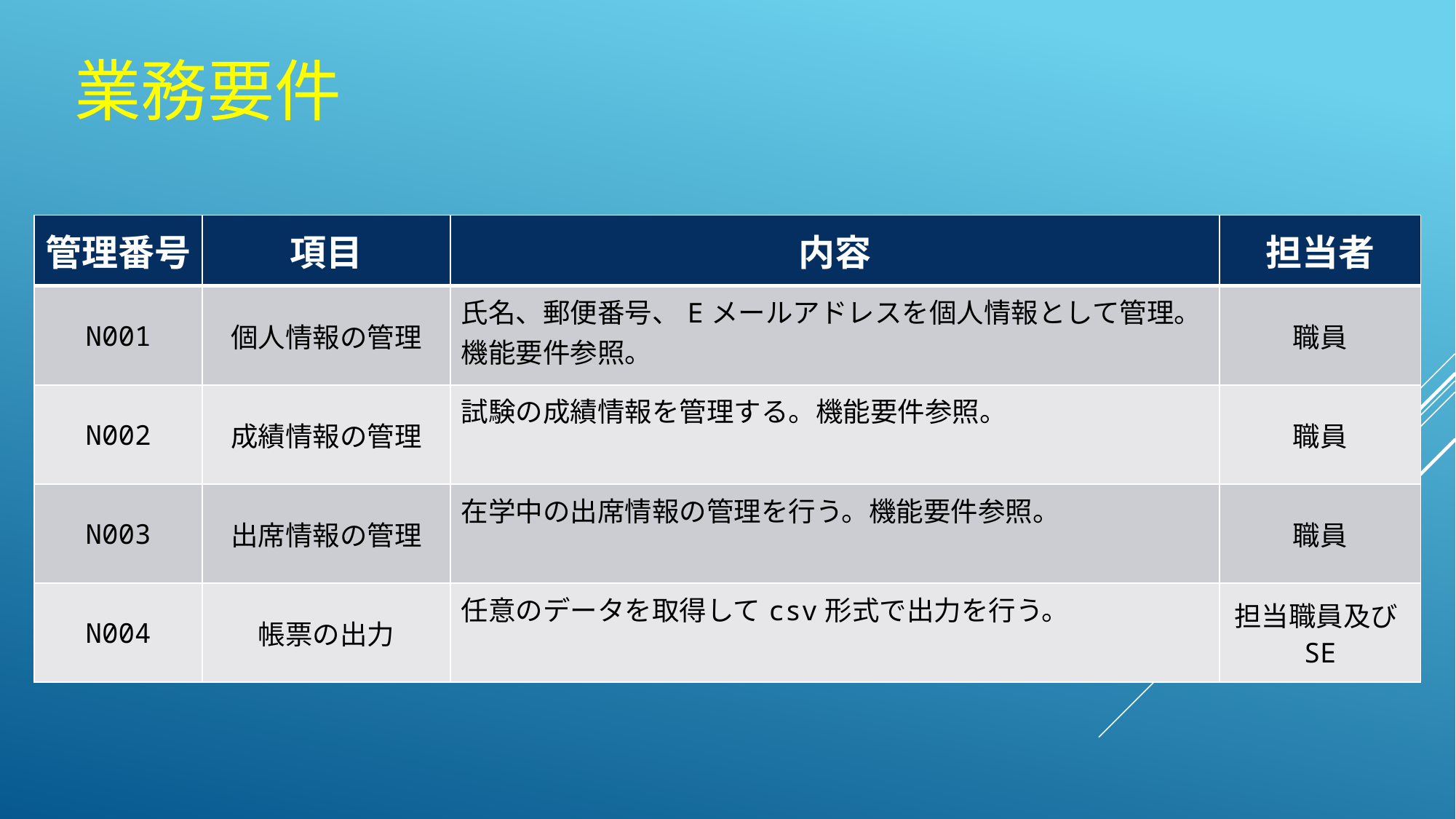

# 業務要件
| 管理番号 | 項目 | 内容 | 担当者 |
| --- | --- | --- | --- |
| N001 | 個人情報の管理 | 氏名、郵便番号、Eメールアドレスを個人情報として管理。 機能要件参照。 | 職員 |
| N002 | 成績情報の管理 | 試験の成績情報を管理する。機能要件参照。 | 職員 |
| N003 | 出席情報の管理 | 在学中の出席情報の管理を行う。機能要件参照。 | 職員 |
| N004 | 帳票の出力 | 任意のデータを取得してcsv形式で出力を行う。 | 担当職員及びSE |